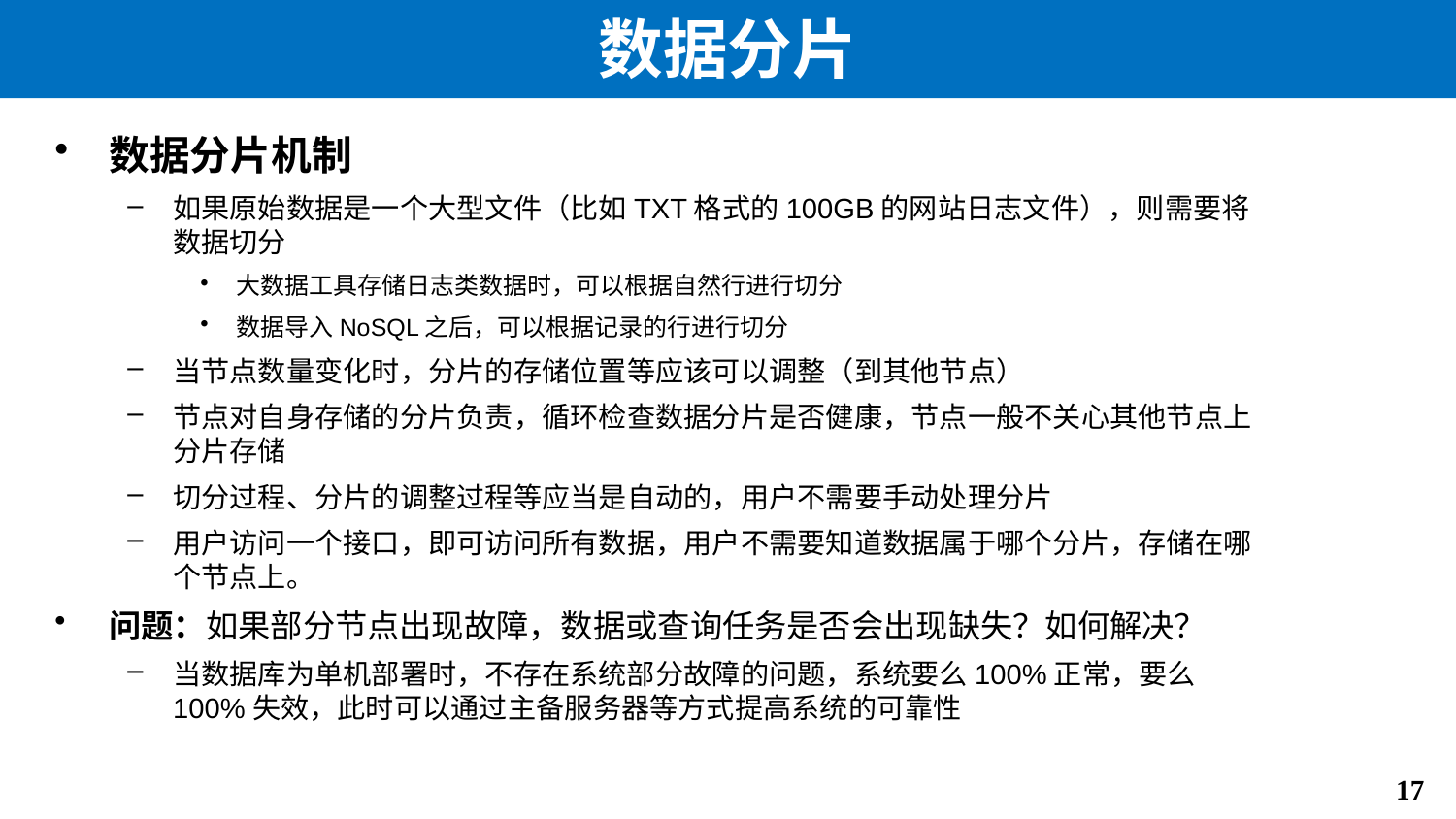

# 数据分片
数据分片机制
如果原始数据是一个大型文件（比如TXT格式的100GB的网站日志文件），则需要将数据切分
大数据工具存储日志类数据时，可以根据自然行进行切分
数据导入NoSQL之后，可以根据记录的行进行切分
当节点数量变化时，分片的存储位置等应该可以调整（到其他节点）
节点对自身存储的分片负责，循环检查数据分片是否健康，节点一般不关心其他节点上分片存储
切分过程、分片的调整过程等应当是自动的，用户不需要手动处理分片
用户访问一个接口，即可访问所有数据，用户不需要知道数据属于哪个分片，存储在哪个节点上。
问题：如果部分节点出现故障，数据或查询任务是否会出现缺失？如何解决？
当数据库为单机部署时，不存在系统部分故障的问题，系统要么100%正常，要么100%失效，此时可以通过主备服务器等方式提高系统的可靠性